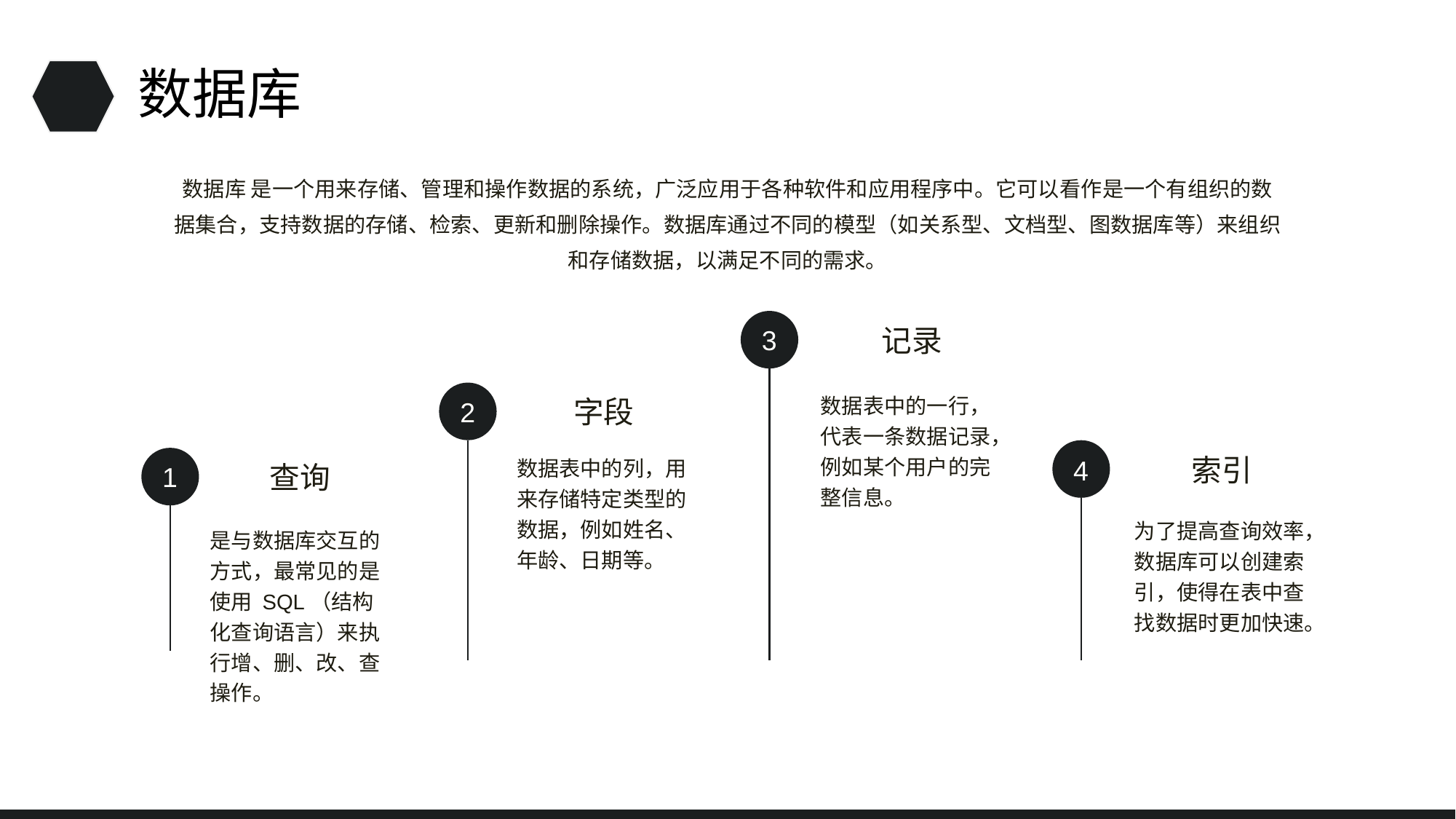

数据库
数据库 是一个用来存储、管理和操作数据的系统，广泛应用于各种软件和应用程序中。它可以看作是一个有组织的数据集合，支持数据的存储、检索、更新和删除操作。数据库通过不同的模型（如关系型、文档型、图数据库等）来组织和存储数据，以满足不同的需求。
3
记录
3
数据表中的一行，代表一条数据记录，例如某个用户的完整信息。
2
字段
2
数据表中的列，用来存储特定类型的数据，例如姓名、年龄、日期等。
4
索引
4
为了提高查询效率，数据库可以创建索引，使得在表中查找数据时更加快速。
1
查询
1
是与数据库交互的方式，最常见的是使用 SQL（结构化查询语言）来执行增、删、改、查操作。